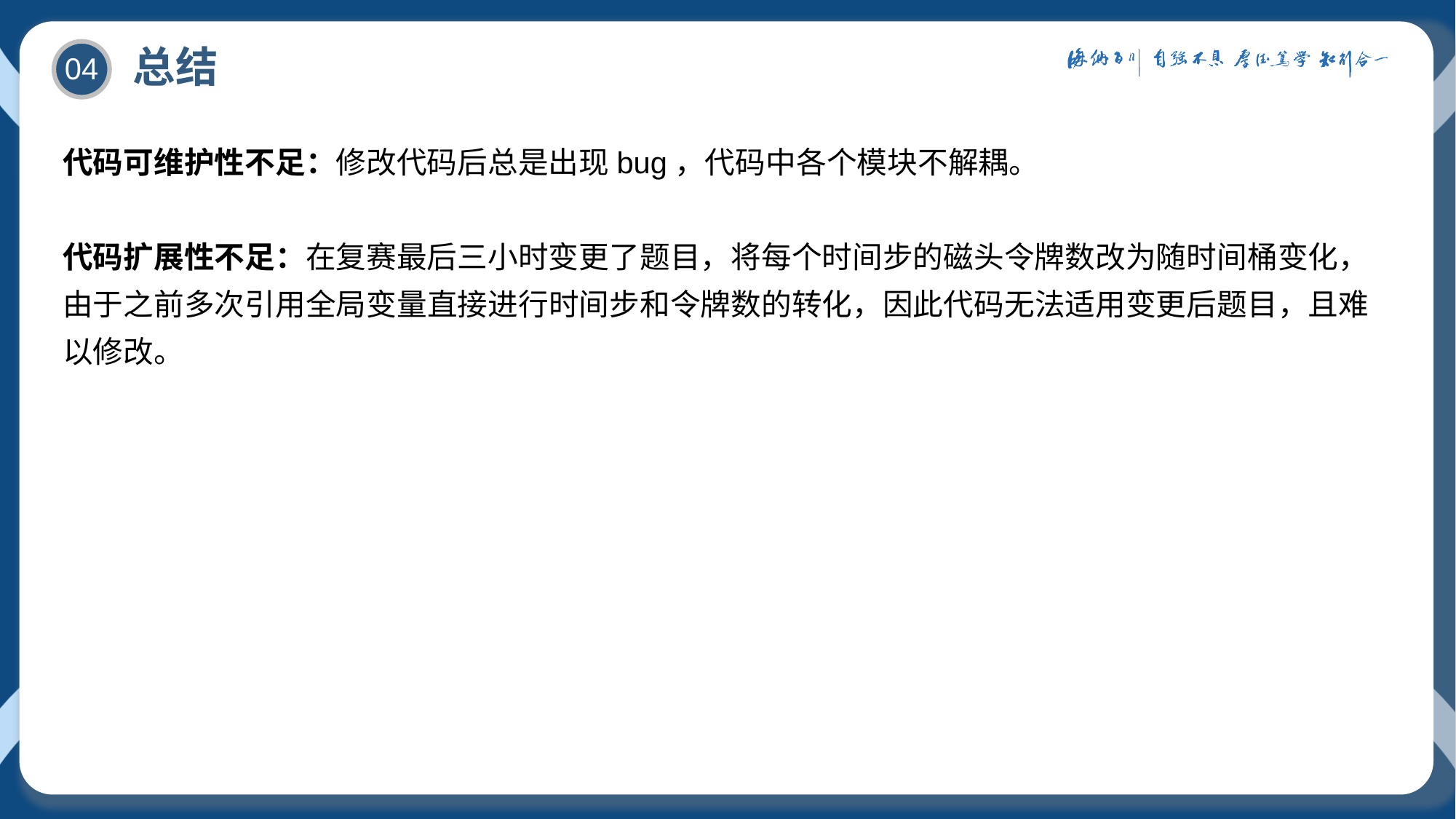

总结

04
代码可维护性不足：修改代码后总是出现bug，代码中各个模块不解耦。

代码扩展性不足：在复赛最后三小时变更了题目，将每个时间步的磁头令牌数改为随时间桶变化，由于之前多次引用全局变量直接进行时间步和令牌数的转化，因此代码无法适用变更后题目，且难以修改。